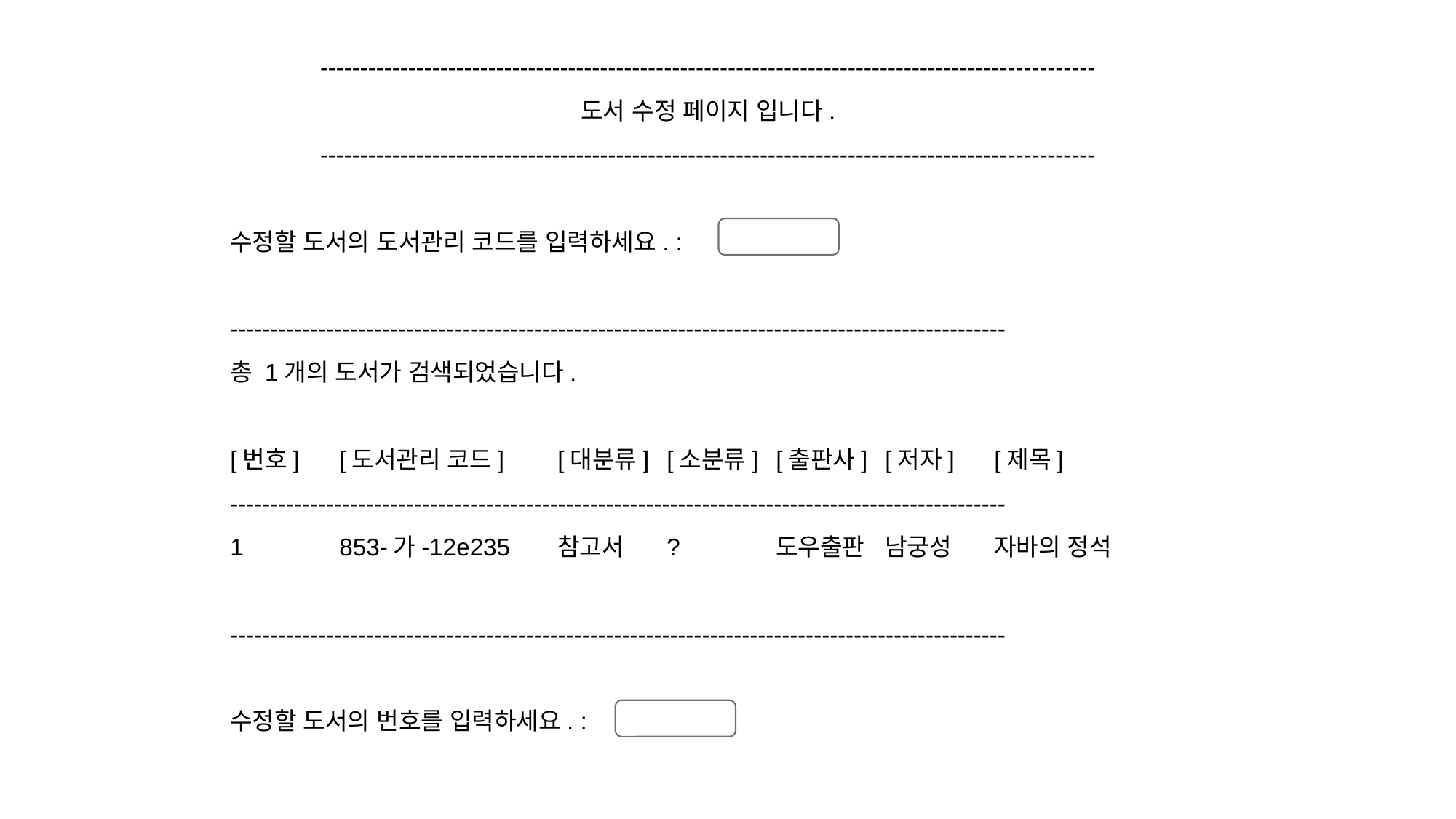

-------------------------------------------------------------------------------------------------
도서 수정 페이지 입니다.
-------------------------------------------------------------------------------------------------

수정할 도서의 도서관리 코드를 입력하세요. :

-------------------------------------------------------------------------------------------------
총 1개의 도서가 검색되었습니다.

[번호]	[도서관리 코드]	[대분류]	[소분류]	[출판사]	[저자]	[제목]
-------------------------------------------------------------------------------------------------
1	853-가-12e235  	참고서	?	도우출판	남궁성	자바의 정석

-------------------------------------------------------------------------------------------------

수정할 도서의 번호를 입력하세요. :